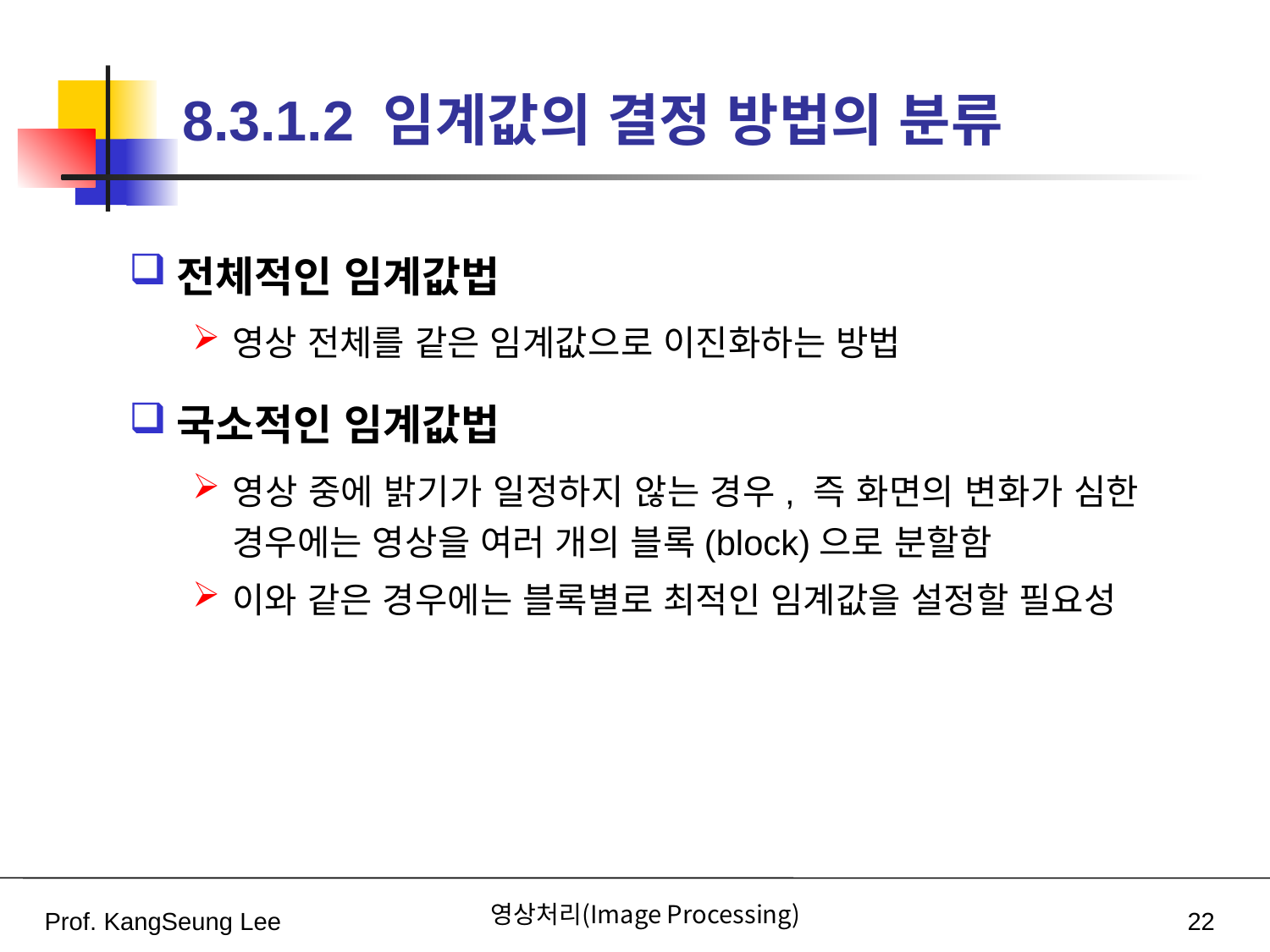

# 8.3.1.2 임계값의 결정 방법의 분류
전체적인 임계값법
영상 전체를 같은 임계값으로 이진화하는 방법
국소적인 임계값법
영상 중에 밝기가 일정하지 않는 경우, 즉 화면의 변화가 심한 경우에는 영상을 여러 개의 블록(block)으로 분할함
이와 같은 경우에는 블록별로 최적인 임계값을 설정할 필요성
Prof. KangSeung Lee
영상처리(Image Processing)
22